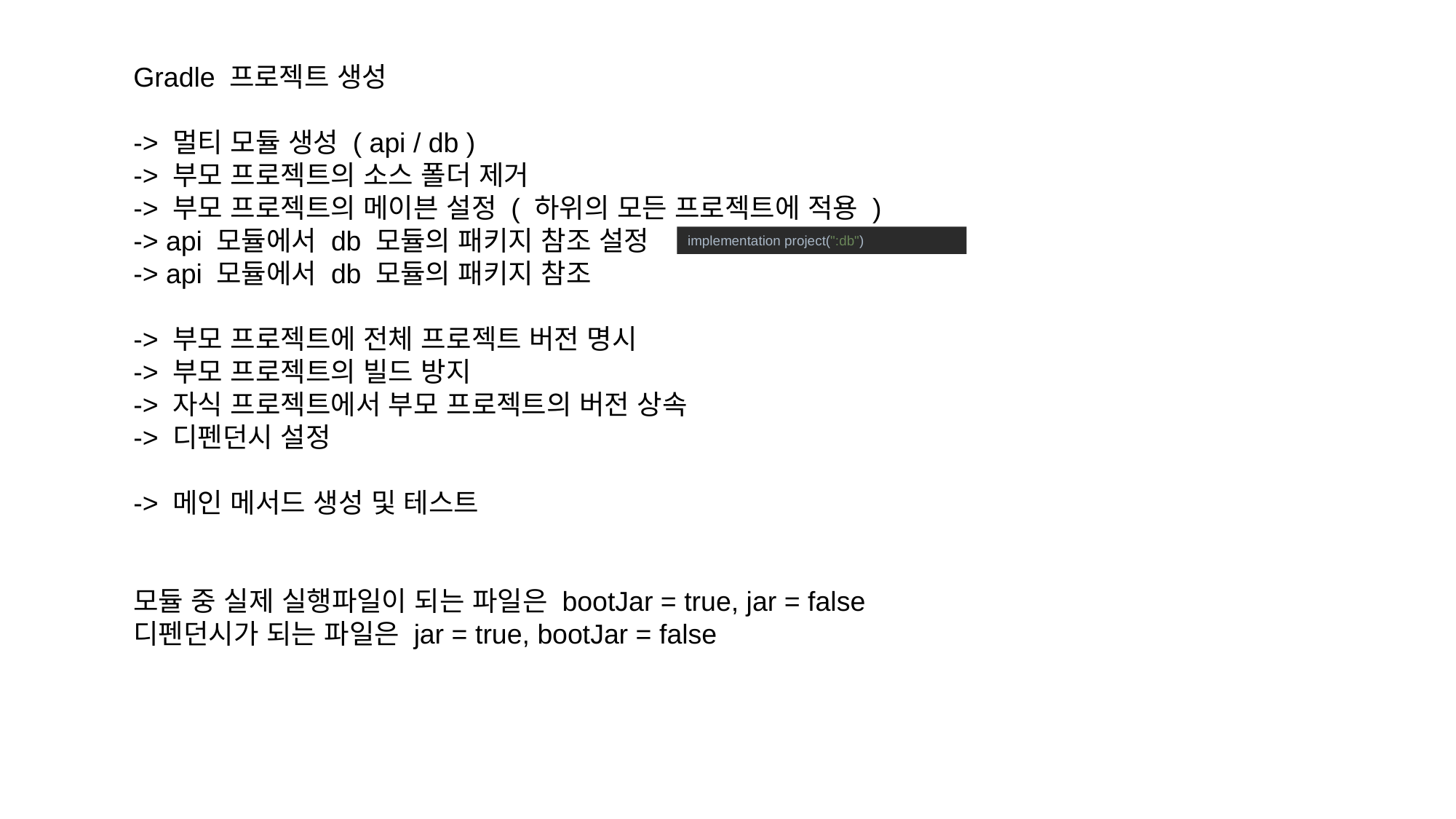

Gradle 프로젝트 생성

-> 멀티 모듈 생성 ( api / db )
-> 부모 프로젝트의 소스 폴더 제거
-> 부모 프로젝트의 메이븐 설정 ( 하위의 모든 프로젝트에 적용 )
-> api 모듈에서 db 모듈의 패키지 참조 설정
-> api 모듈에서 db 모듈의 패키지 참조

-> 부모 프로젝트에 전체 프로젝트 버전 명시
-> 부모 프로젝트의 빌드 방지
-> 자식 프로젝트에서 부모 프로젝트의 버전 상속
-> 디펜던시 설정

-> 메인 메서드 생성 및 테스트

모듈 중 실제 실행파일이 되는 파일은 bootJar = true, jar = false
디펜던시가 되는 파일은 jar = true, bootJar = false
implementation project(":db")